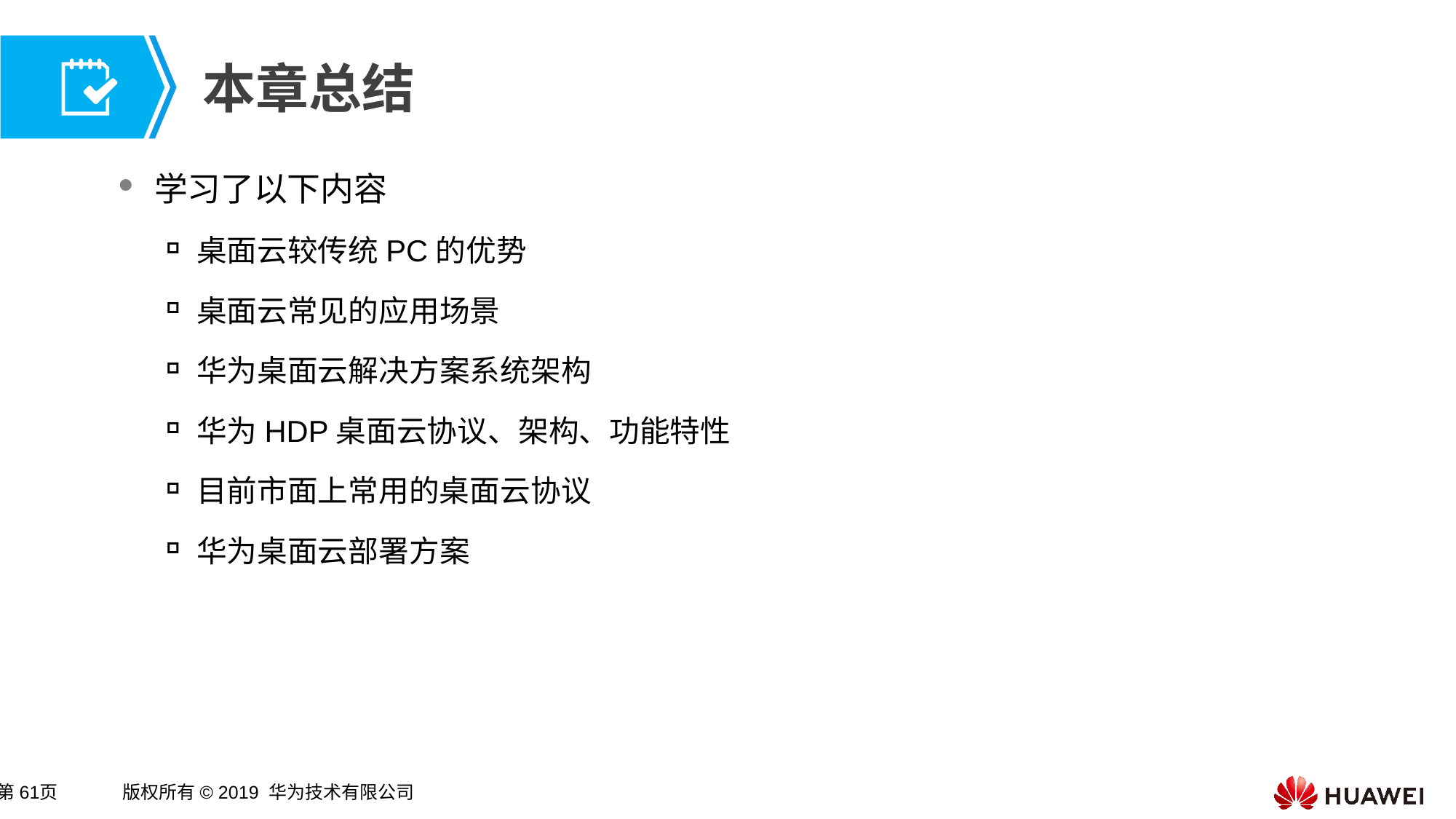

学习了以下内容
桌面云较传统PC的优势
桌面云常见的应用场景
华为桌面云解决方案系统架构
华为HDP桌面云协议、架构、功能特性
目前市面上常用的桌面云协议
华为桌面云部署方案